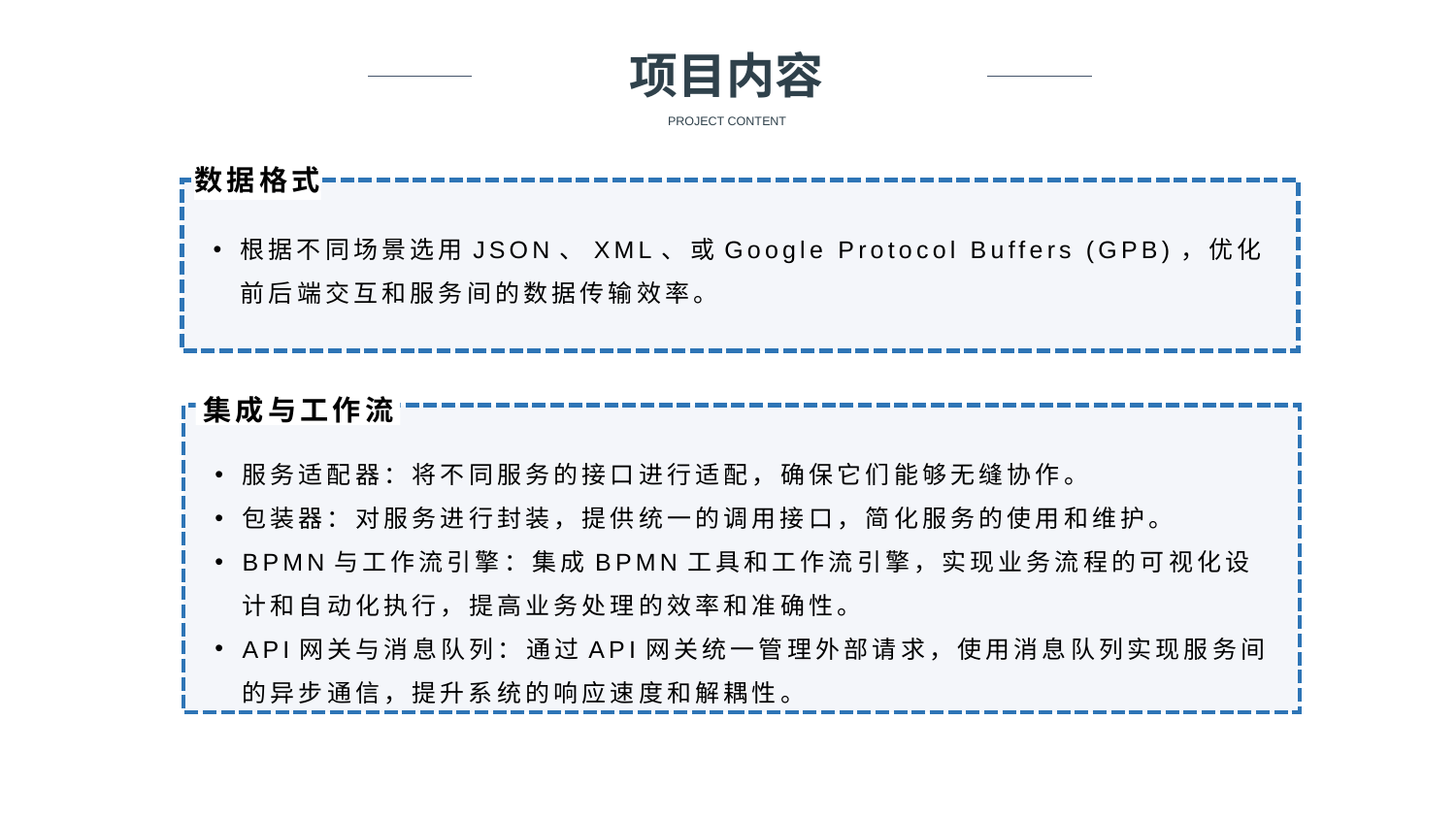

项目内容
PROJECT CONTENT
数据格式

根据不同场景选用JSON、XML、或Google Protocol Buffers (GPB)，优化前后端交互和服务间的数据传输效率。

集成与工作流

服务适配器：将不同服务的接口进行适配，确保它们能够无缝协作。
包装器：对服务进行封装，提供统一的调用接口，简化服务的使用和维护。
BPMN与工作流引擎：集成BPMN工具和工作流引擎，实现业务流程的可视化设计和自动化执行，提高业务处理的效率和准确性。
API网关与消息队列：通过API网关统一管理外部请求，使用消息队列实现服务间的异步通信，提升系统的响应速度和解耦性。